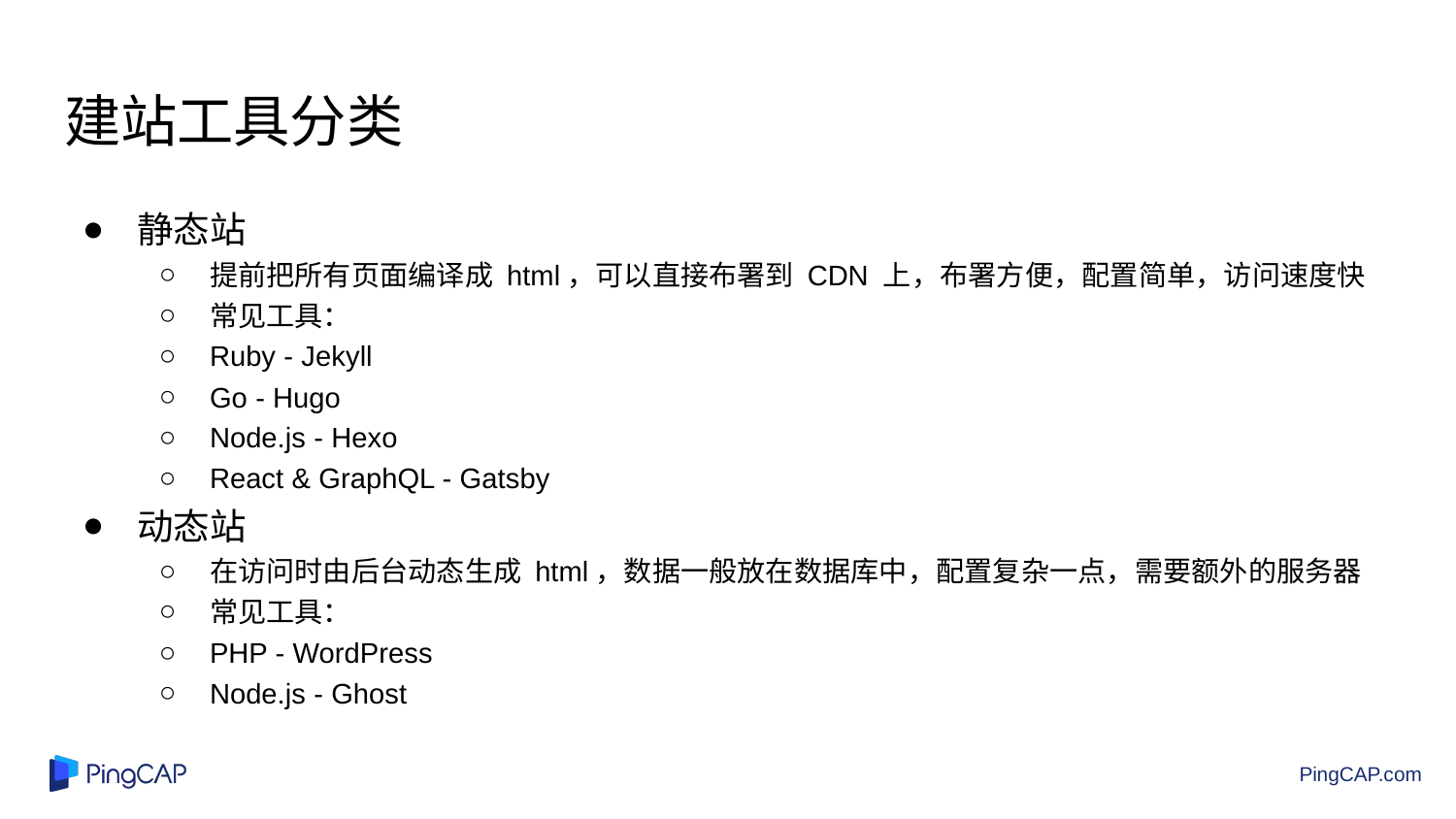

# 建站工具分类
静态站
提前把所有页面编译成 html，可以直接布署到 CDN 上，布署方便，配置简单，访问速度快
常见工具：
Ruby - Jekyll
Go - Hugo
Node.js - Hexo
React & GraphQL - Gatsby
动态站
在访问时由后台动态生成 html，数据一般放在数据库中，配置复杂一点，需要额外的服务器
常见工具：
PHP - WordPress
Node.js - Ghost